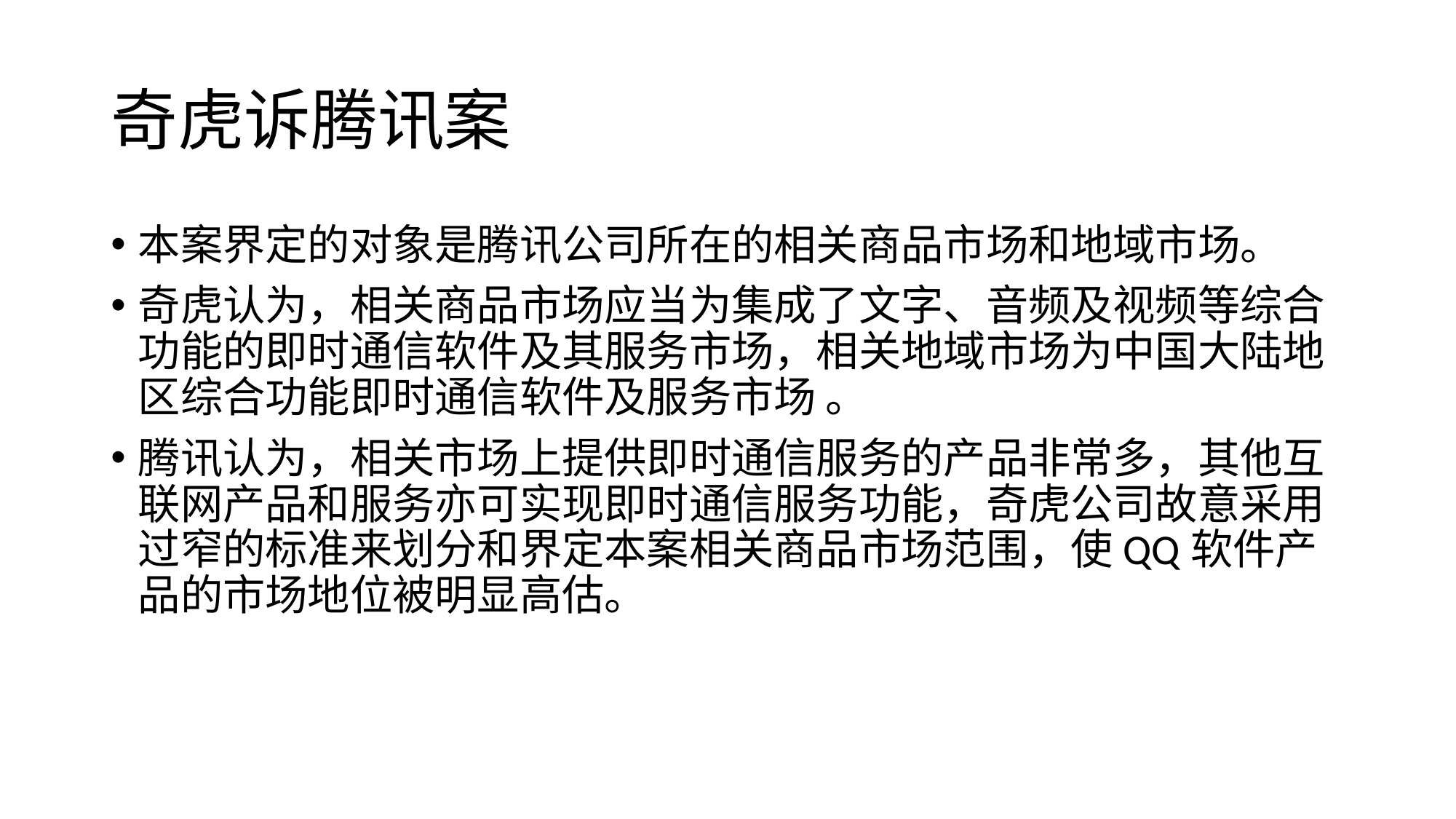

# 奇虎诉腾讯案
本案界定的对象是腾讯公司所在的相关商品市场和地域市场。
奇虎认为，相关商品市场应当为集成了文字、音频及视频等综合功能的即时通信软件及其服务市场，相关地域市场为中国大陆地区综合功能即时通信软件及服务市场 。
腾讯认为，相关市场上提供即时通信服务的产品非常多，其他互联网产品和服务亦可实现即时通信服务功能，奇虎公司故意采用过窄的标准来划分和界定本案相关商品市场范围，使QQ软件产品的市场地位被明显高估。